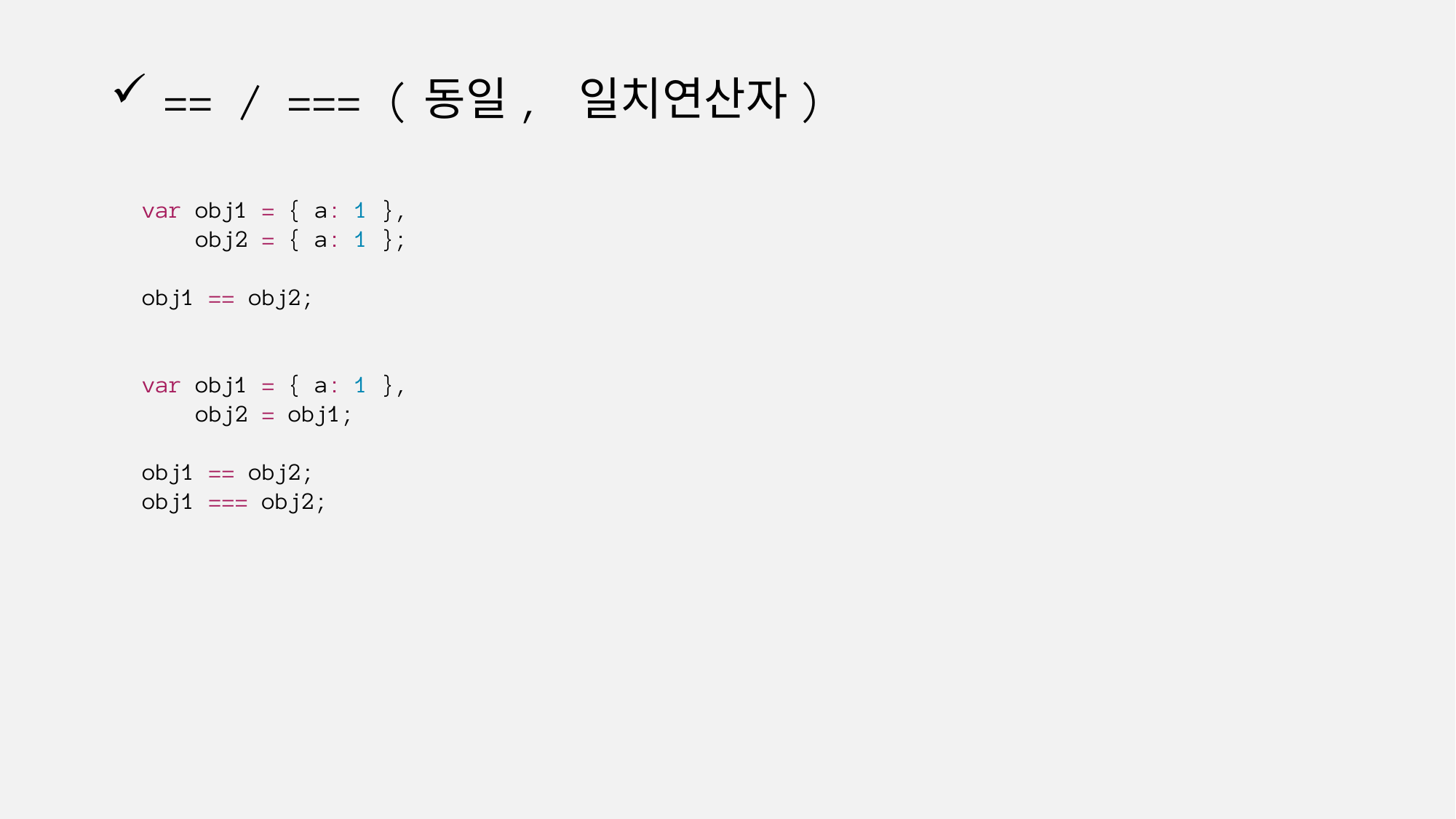

# == / === (동일, 일치연산자)
var obj1 = { a: 1 },
    obj2 = { a: 1 };

obj1 == obj2;

var obj1 = { a: 1 },
    obj2 = obj1;

obj1 == obj2;
obj1 === obj2;